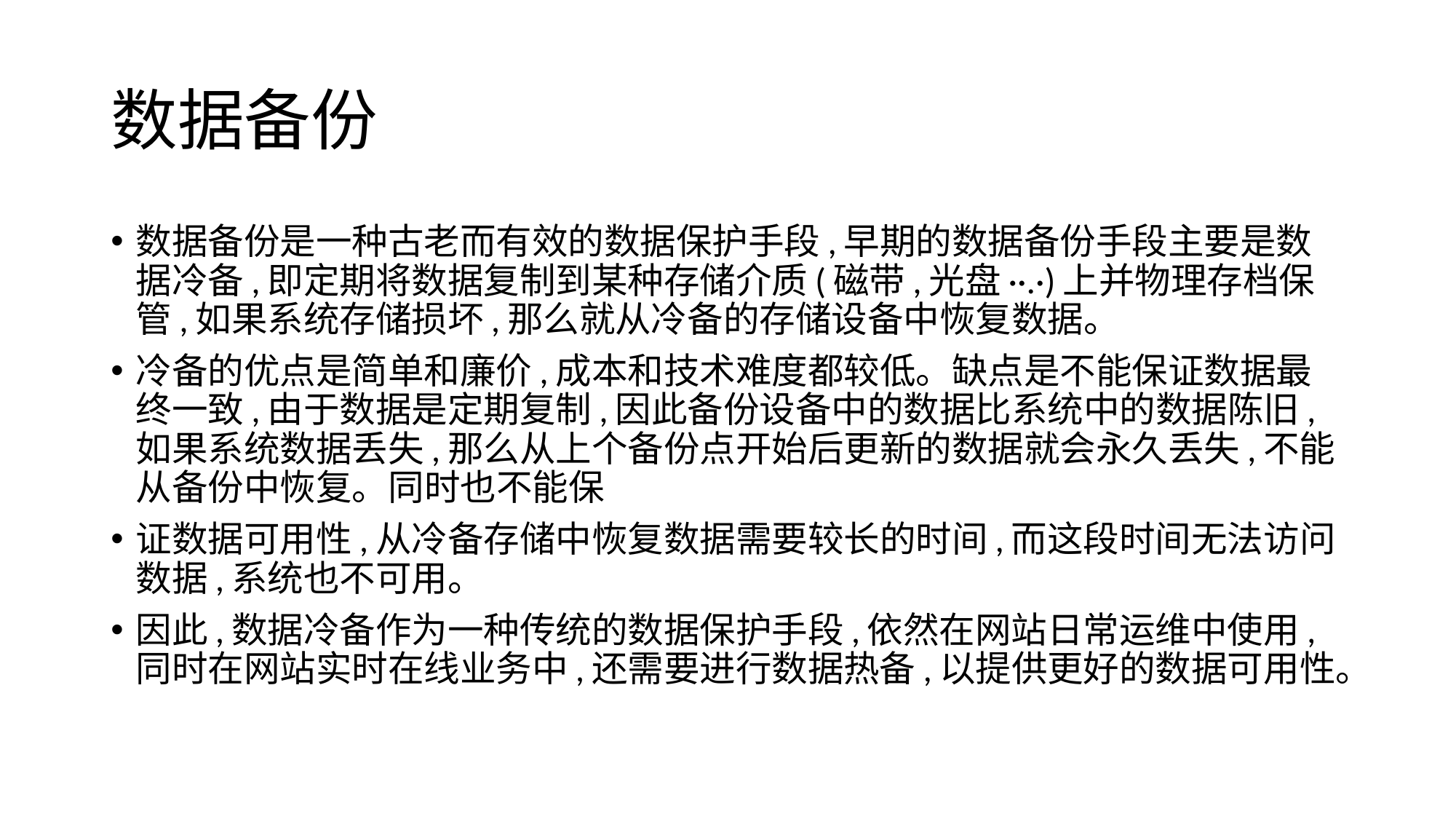

# 数据备份
数据备份是一种古老而有效的数据保护手段,早期的数据备份手段主要是数据冷备,即定期将数据复制到某种存储介质(磁带,光盘··.·)上并物理存档保管,如果系统存储损坏,那么就从冷备的存储设备中恢复数据。
冷备的优点是简单和廉价,成本和技术难度都较低。缺点是不能保证数据最终一致,由于数据是定期复制,因此备份设备中的数据比系统中的数据陈旧,如果系统数据丢失,那么从上个备份点开始后更新的数据就会永久丢失,不能从备份中恢复。同时也不能保
证数据可用性,从冷备存储中恢复数据需要较长的时间,而这段时间无法访问数据,系统也不可用。
因此,数据冷备作为一种传统的数据保护手段,依然在网站日常运维中使用,同时在网站实时在线业务中,还需要进行数据热备,以提供更好的数据可用性。